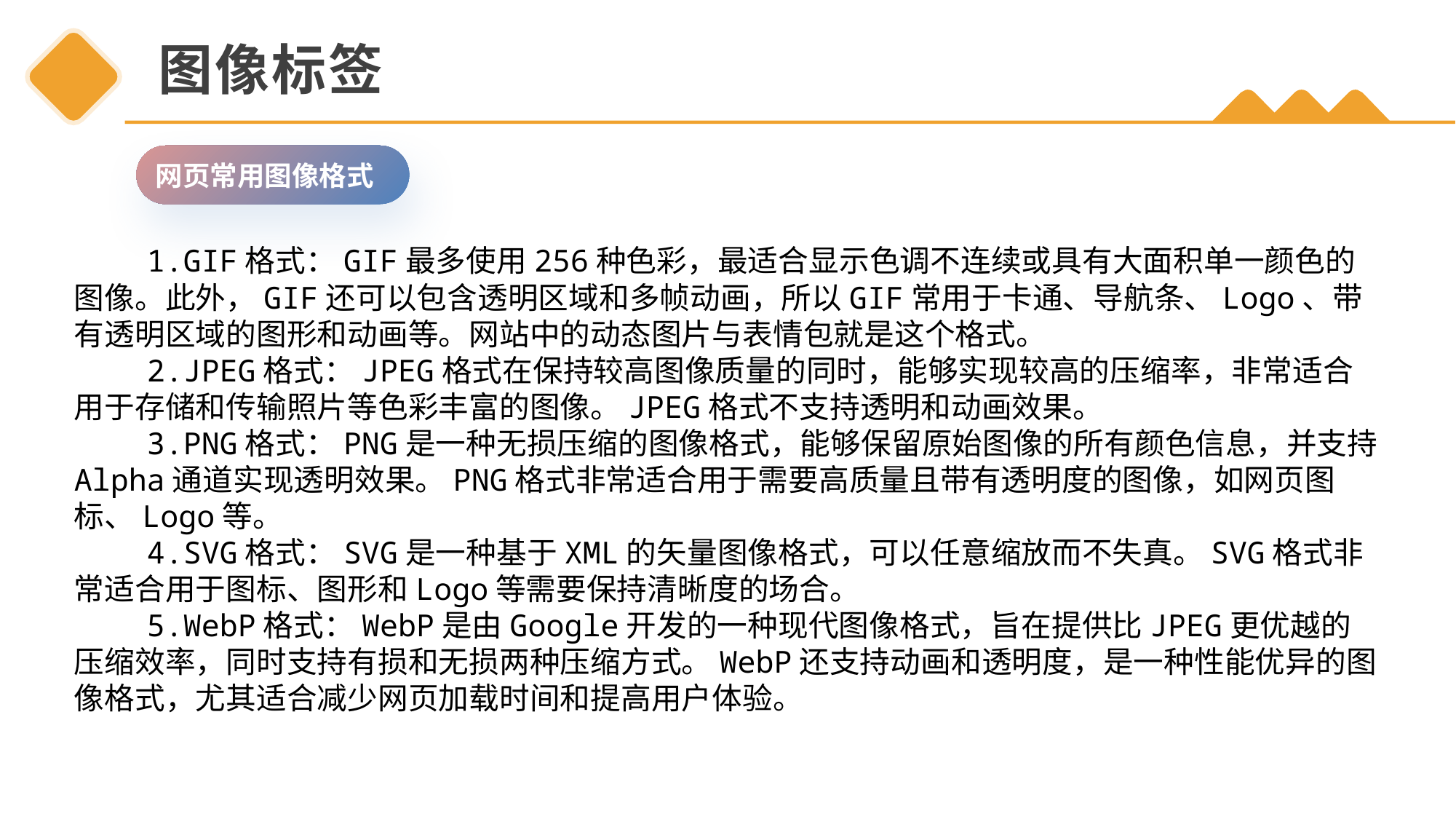

# 图像标签

网页常用图像格式
    1.GIF格式：GIF最多使用256种色彩，最适合显示色调不连续或具有大面积单一颜色的图像。此外，GIF还可以包含透明区域和多帧动画，所以GIF常用于卡通、导航条、Logo、带有透明区域的图形和动画等。网站中的动态图片与表情包就是这个格式。
    2.JPEG格式：JPEG格式在保持较高图像质量的同时，能够实现较高的压缩率，非常适合用于存储和传输照片等色彩丰富的图像。JPEG格式不支持透明和动画效果。
    3.PNG格式：PNG是一种无损压缩的图像格式，能够保留原始图像的所有颜色信息，并支持Alpha通道实现透明效果。PNG格式非常适合用于需要高质量且带有透明度的图像，如网页图标、Logo等。
    4.SVG格式：SVG是一种基于XML的矢量图像格式，可以任意缩放而不失真。SVG格式非常适合用于图标、图形和Logo等需要保持清晰度的场合。
    5.WebP格式：WebP是由Google开发的一种现代图像格式，旨在提供比JPEG更优越的压缩效率，同时支持有损和无损两种压缩方式。WebP还支持动画和透明度，是一种性能优异的图像格式，尤其适合减少网页加载时间和提高用户体验。